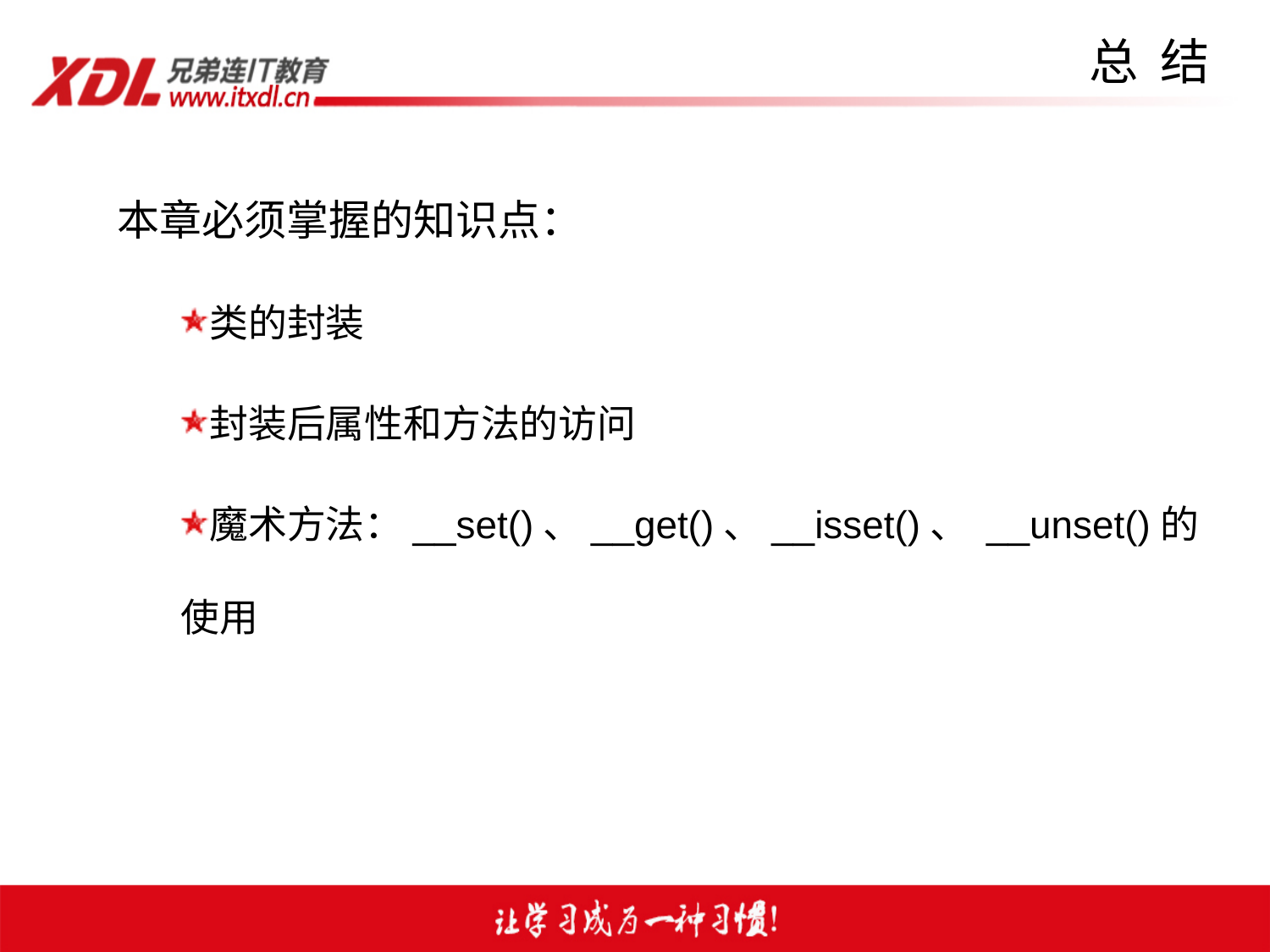

# 总  结
本章必须掌握的知识点：
类的封装
封装后属性和方法的访问
魔术方法：__set()、__get()、__isset()、 __unset()的使用